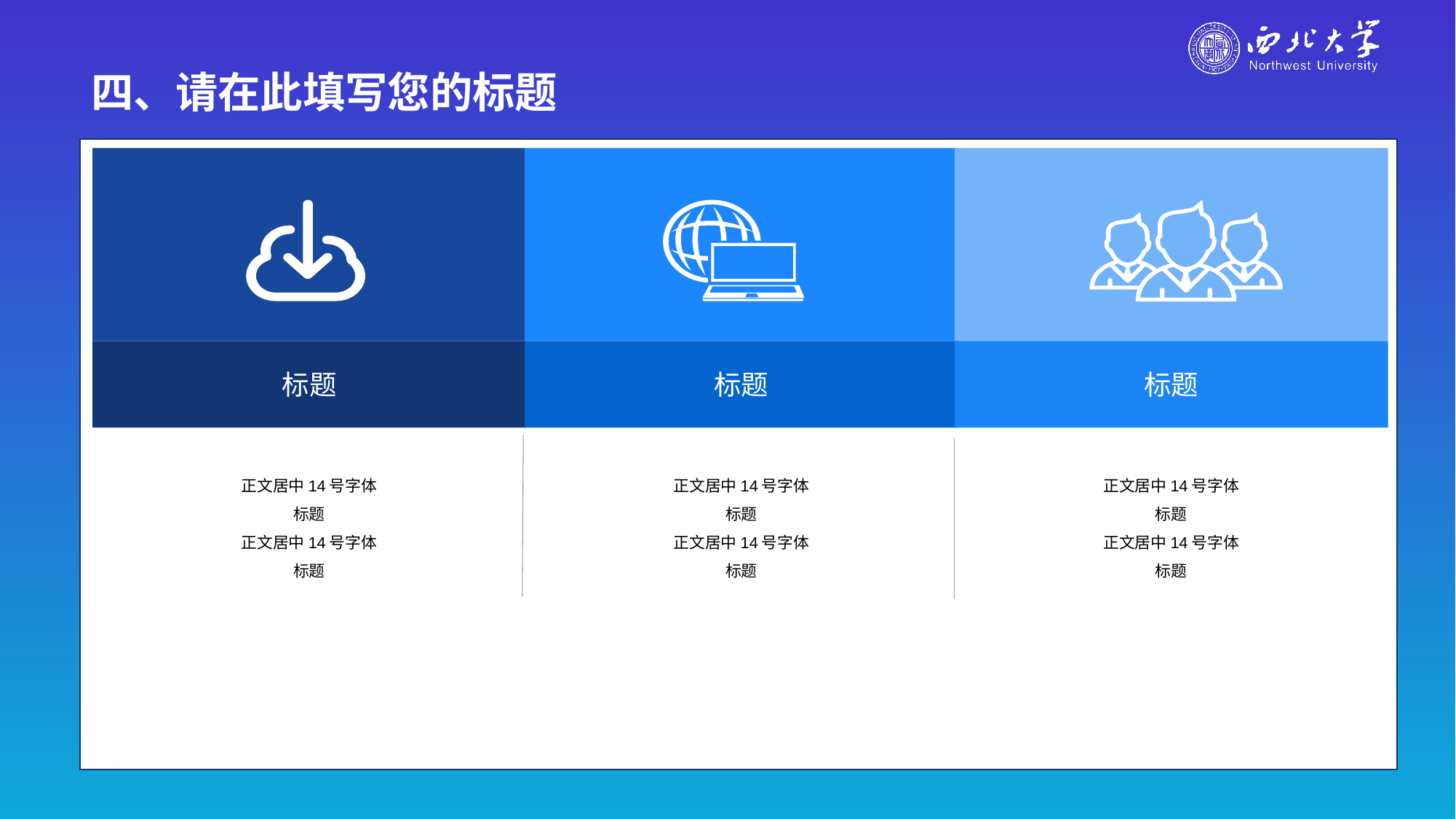

# 四、请在此填写您的标题

标题
标题
标题
正文居中14号字体
标题
正文居中14号字体
标题

正文居中14号字体
标题
正文居中14号字体
标题
正文居中14号字体
标题
正文居中14号字体
标题
7